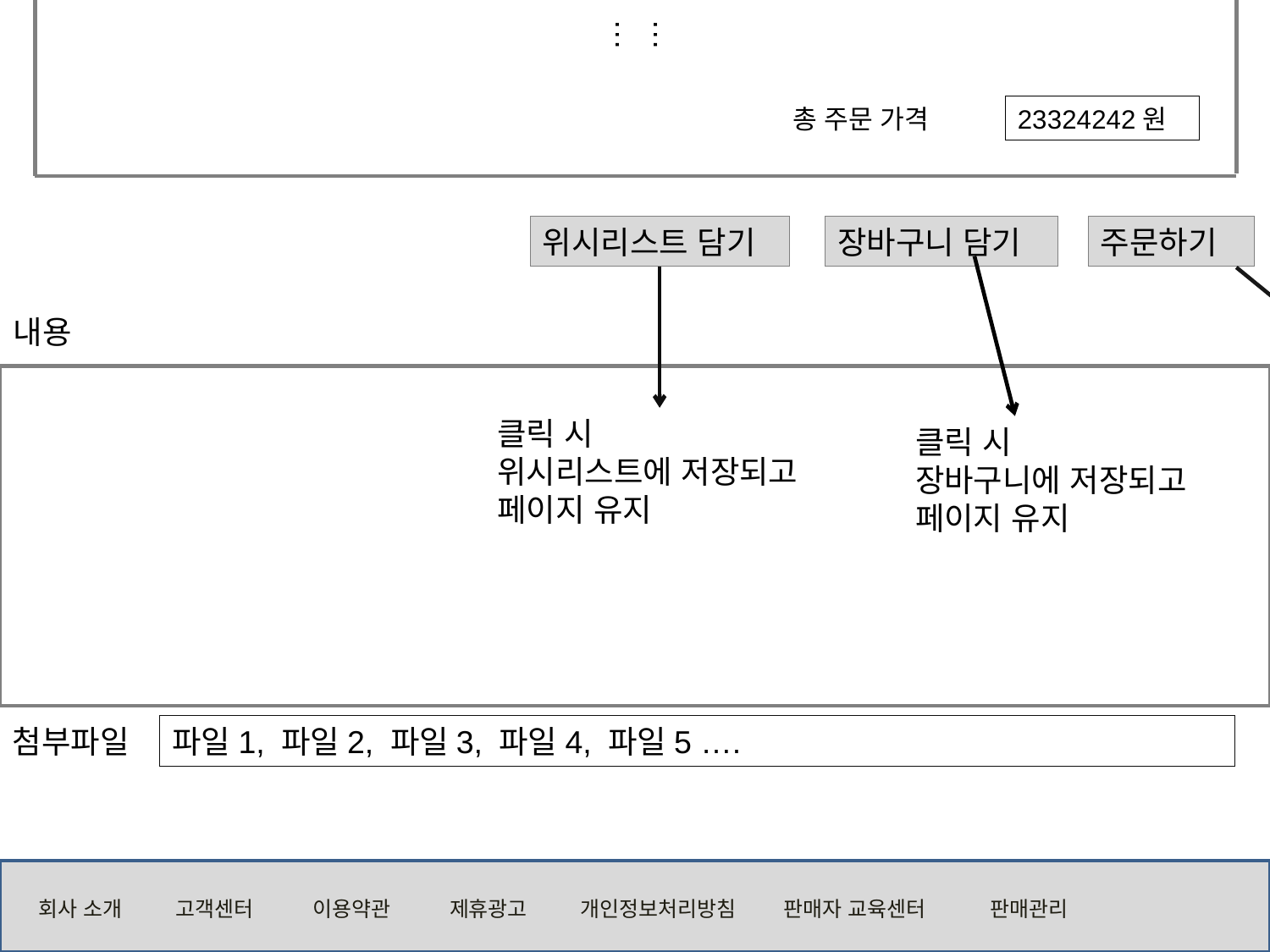

상품 링크 클릭 시
2/3 page
……
총 주문 가격
23324242원
위시리스트 담기
장바구니 담기
주문하기
내용
클릭 시
주문 페이지로 이동
-> 로그인 중이 아닐 시
로그인 페이지로 이동하고
로그인 시 다시 상품 페이지로 이동

클릭 시
위시리스트에 저장되고
페이지 유지
클릭 시
장바구니에 저장되고
페이지 유지
첨부파일
파일1, 파일2, 파일3, 파일4, 파일5 ….

회사 소개         고객센터          이용약관          제휴광고         개인정보처리방침        판매자 교육센터           판매관리